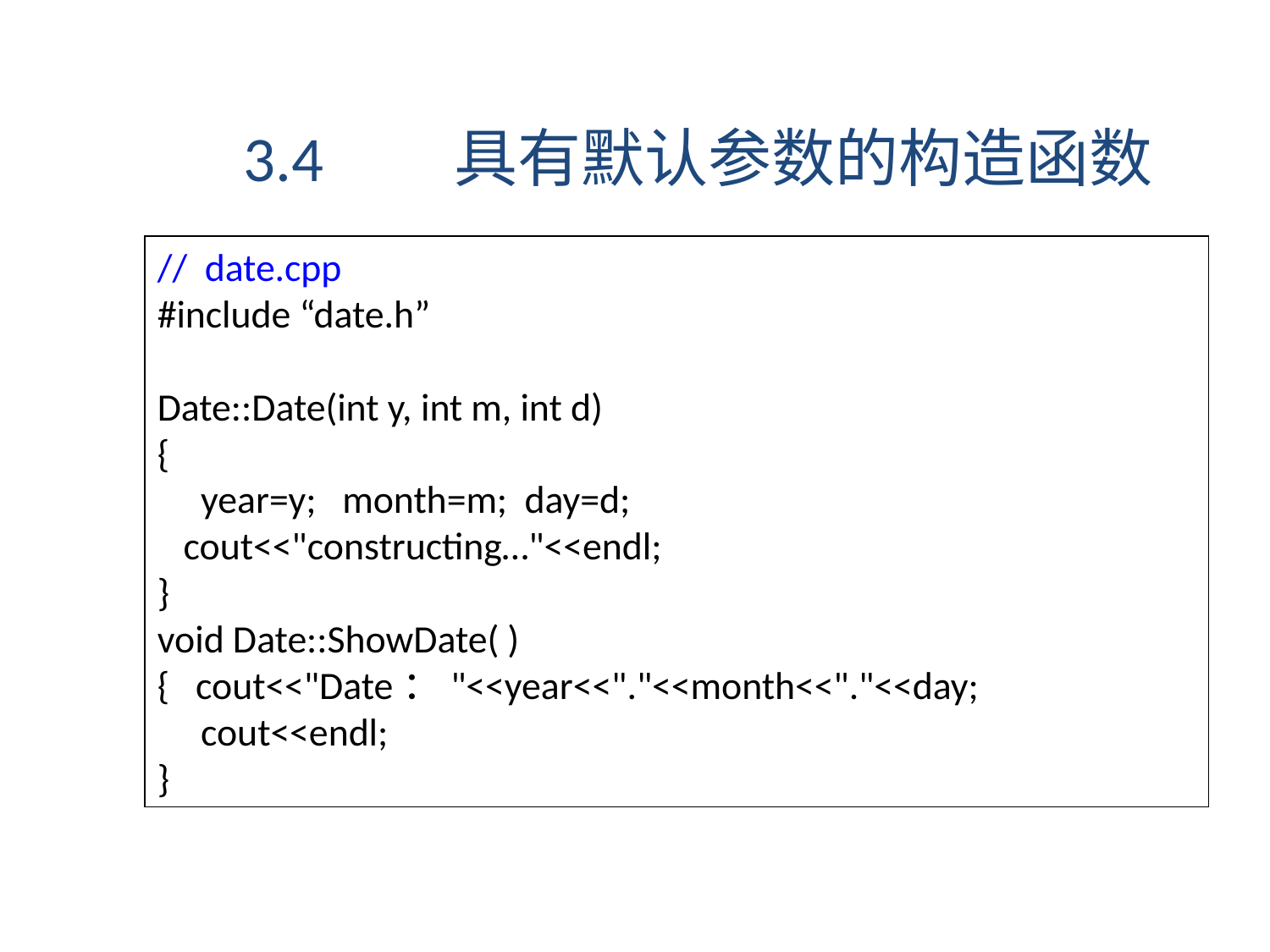

3.4        具有默认参数的构造函数
//  date.cpp
#include “date.h”

Date::Date(int y, int m, int d)
{
     year=y;   month=m;  day=d;
   cout<<"constructing…"<<endl;
}
void Date::ShowDate( )
{   cout<<"Date："<<year<<"."<<month<<"."<<day;
     cout<<endl;
}